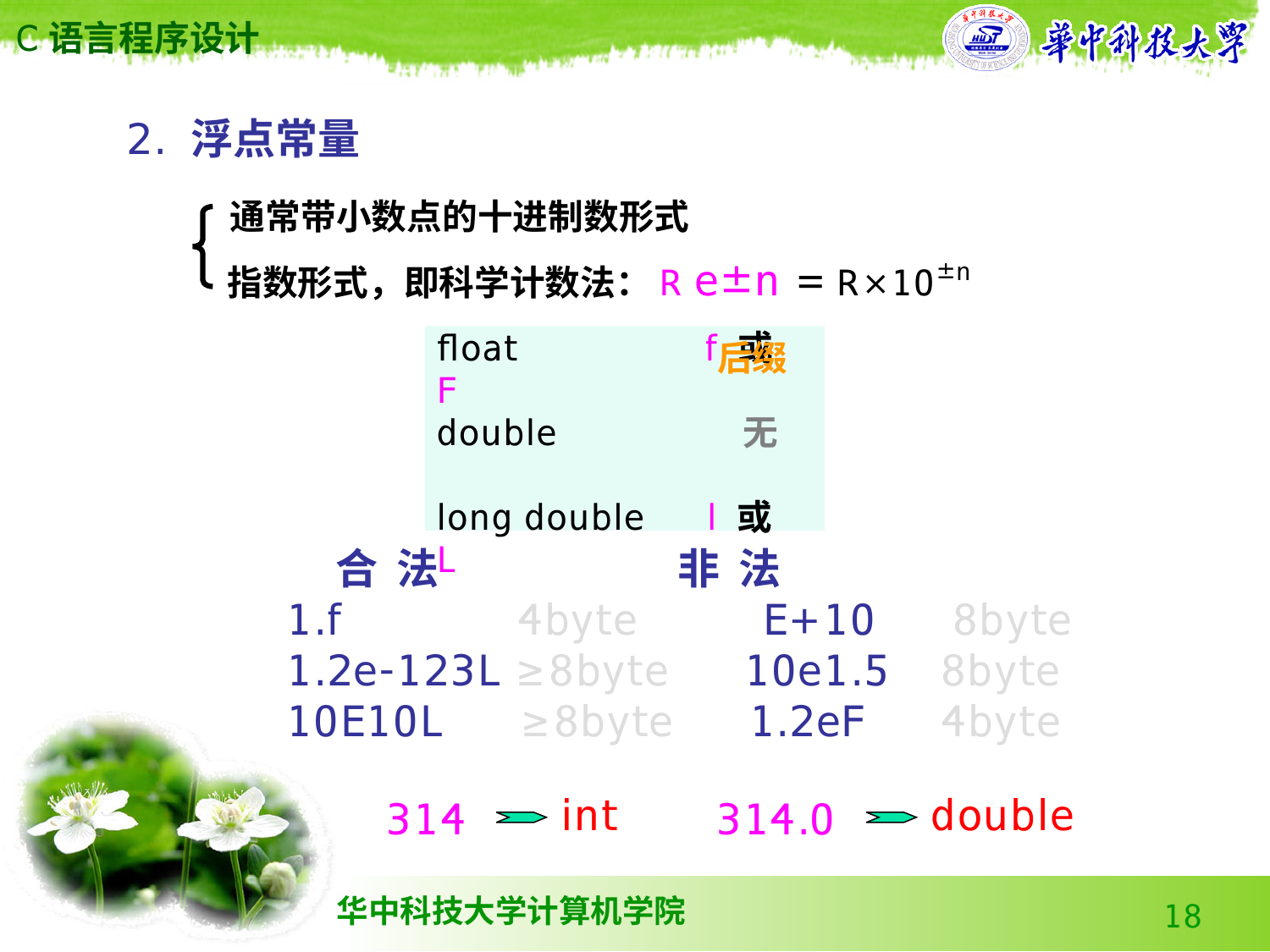

2. 浮点常量
通常带小数点的十进制数形式

指数形式，即科学计数法：R e±n = R×10±n

后缀
float                  f 或 F
double                 无
long double      l 或 L
    合  法                         非  法
1.f              4byte          E+10      8byte
1.2e-123L ≥8byte      10e1.5    8byte
10E10L      ≥8byte      1.2eF      4byte
              int                         double

314                    314.0
18